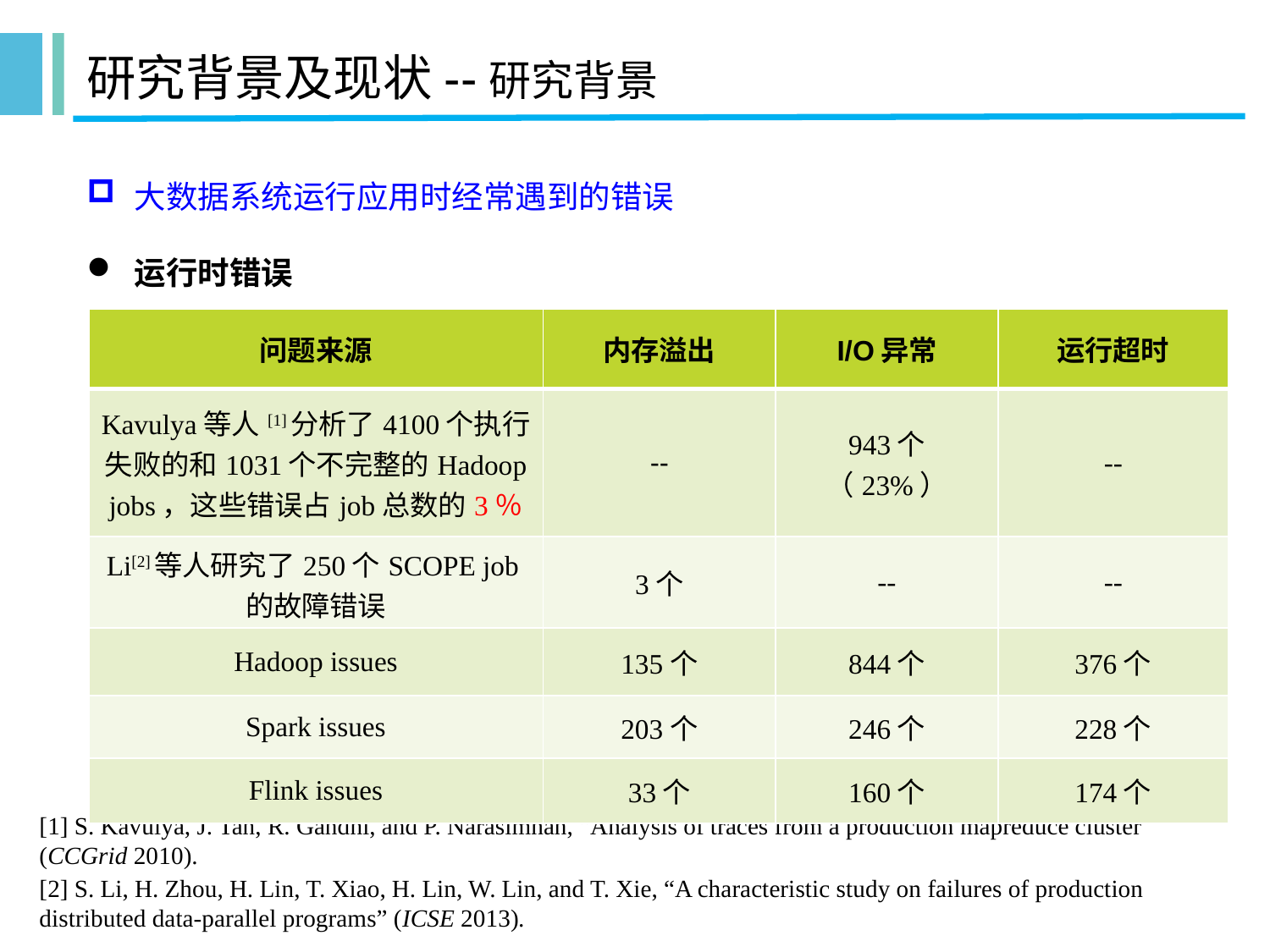

# 研究背景及现状--研究背景
大数据系统运行应用时经常遇到的错误

运行时错误

| 问题来源 | 内存溢出 | I/O异常 | 运行超时 |
| --- | --- | --- | --- |
| Kavulya等人[1]分析了4100个执行失败的和1031个不完整的Hadoop jobs，这些错误占job总数的3％ | -- | 943个（23%） | -- |
| Li[2]等人研究了250个SCOPE job的故障错误 | 3个 | -- | -- |
| Hadoop issues | 135个 | 844个 | 376个 |
| Spark issues | 203个 | 246个 | 228个 |
| Flink issues | 33个 | 160个 | 174个 |
[1] S. Kavulya, J. Tan, R. Gandhi, and P. Narasimhan, “Analysis of traces from a production mapreduce cluster” (CCGrid 2010).
[2] S. Li, H. Zhou, H. Lin, T. Xiao, H. Lin, W. Lin, and T. Xie, “A characteristic study on failures of production distributed data-parallel programs” (ICSE 2013).